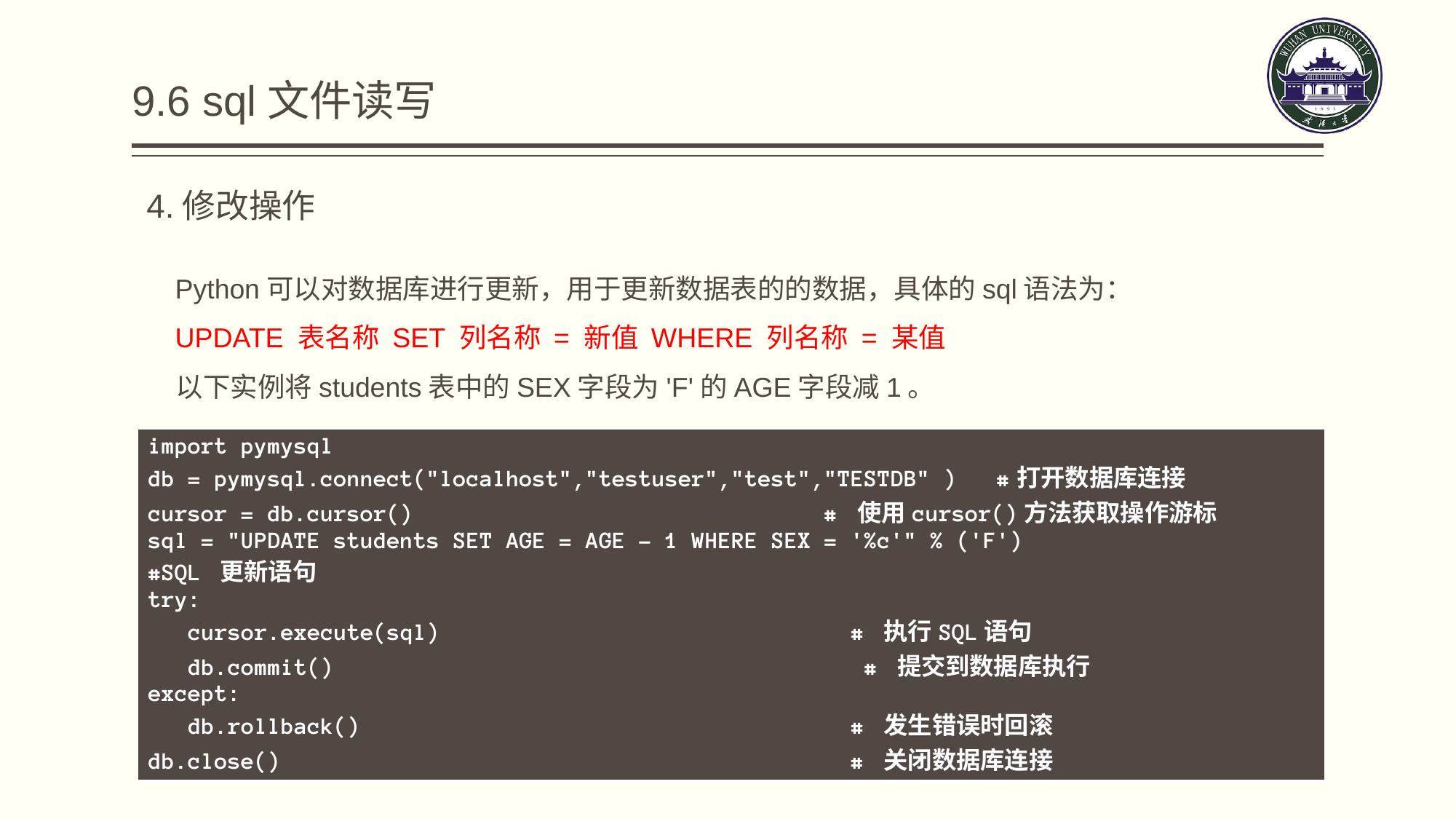

9.6 sql文件读写
4.修改操作
    Python可以对数据库进行更新，用于更新数据表的的数据，具体的sql语法为：
    UPDATE 表名称 SET 列名称 = 新值 WHERE 列名称 = 某值
    以下实例将students表中的SEX字段为'F'的AGE字段减1。
| import pymysql db = pymysql.connect("localhost","testuser","test","TESTDB" ) #打开数据库连接 cursor = db.cursor() # 使用cursor()方法获取操作游标 sql = "UPDATE students SET AGE = AGE - 1 WHERE SEX = '%c'" % ('F') #SQL 更新语句 try: cursor.execute(sql) # 执行SQL语句 db.commit() # 提交到数据库执行 except: db.rollback() # 发生错误时回滚 db.close() # 关闭数据库连接 |
| --- |